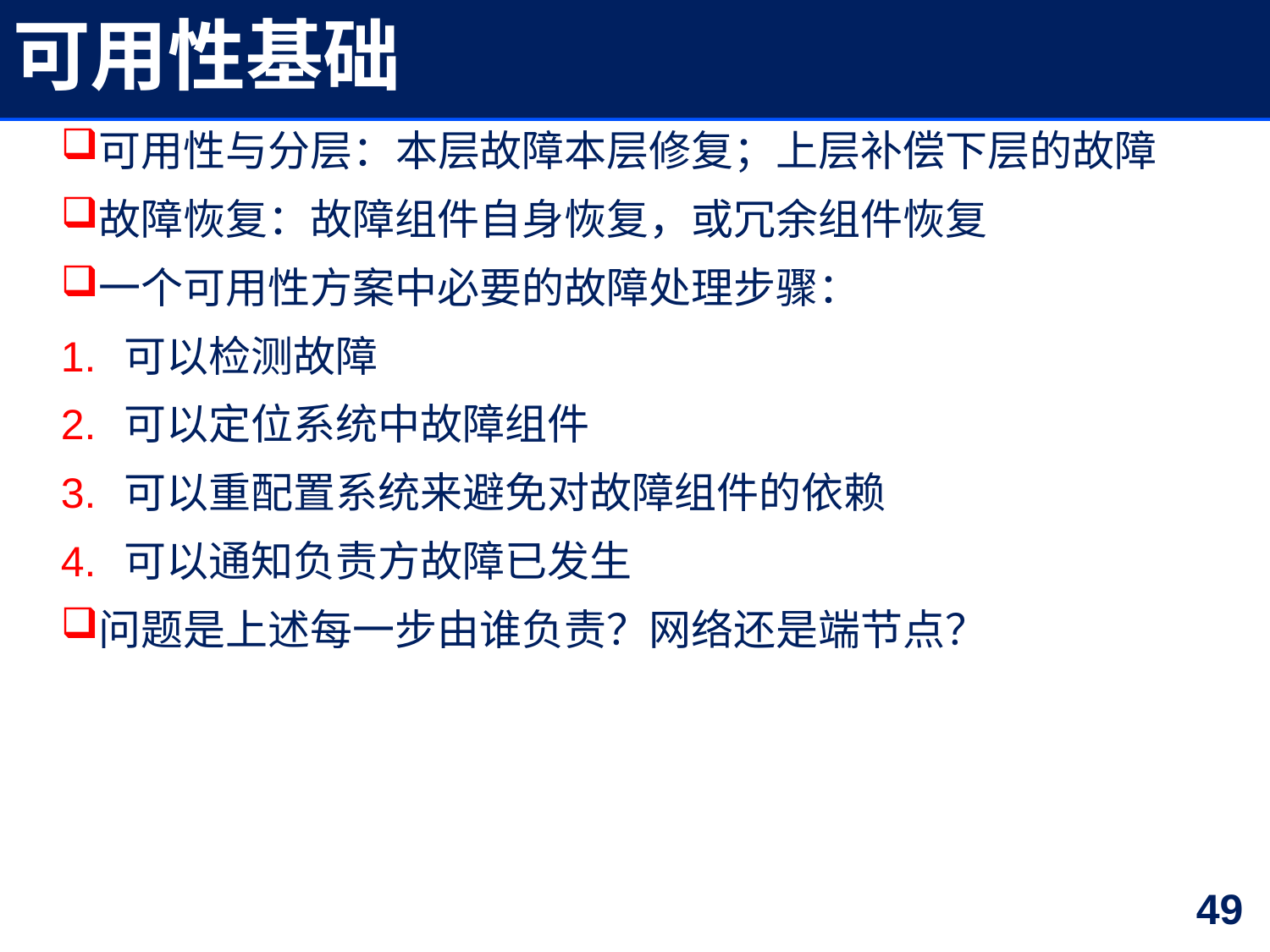

# 可用性基础
可用性与分层：本层故障本层修复；上层补偿下层的故障
故障恢复：故障组件自身恢复，或冗余组件恢复
一个可用性方案中必要的故障处理步骤：
可以检测故障
可以定位系统中故障组件
可以重配置系统来避免对故障组件的依赖
可以通知负责方故障已发生
问题是上述每一步由谁负责？网络还是端节点？

49